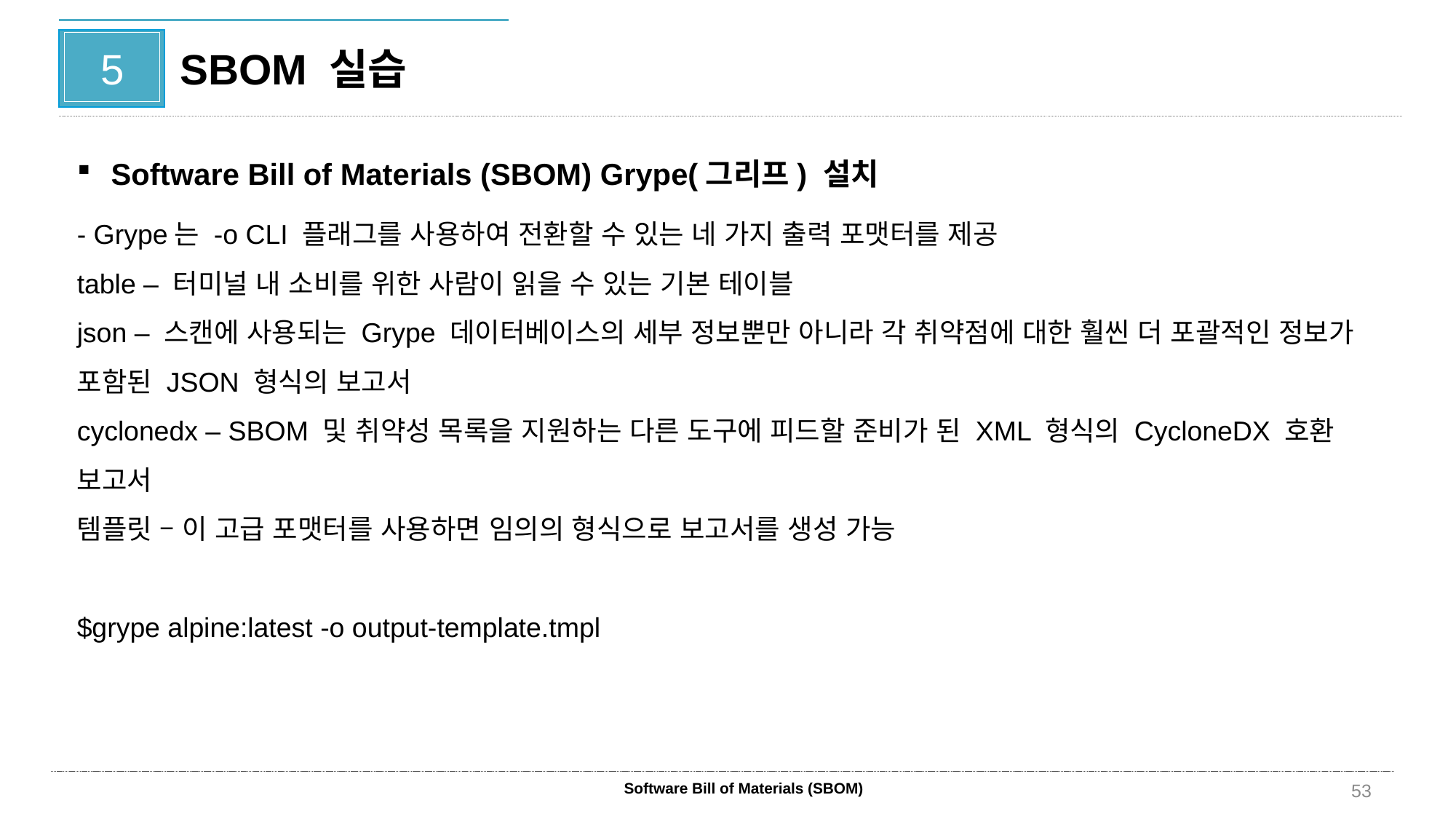

5
SBOM 실습
Software Bill of Materials (SBOM) Grype(그리프) 설치
- Grype는 -o CLI 플래그를 사용하여 전환할 수 있는 네 가지 출력 포맷터를 제공
table – 터미널 내 소비를 위한 사람이 읽을 수 있는 기본 테이블
json – 스캔에 사용되는 Grype 데이터베이스의 세부 정보뿐만 아니라 각 취약점에 대한 훨씬 더 포괄적인 정보가 포함된 JSON 형식의 보고서
cyclonedx – SBOM 및 취약성 목록을 지원하는 다른 도구에 피드할 준비가 된 XML 형식의 CycloneDX 호환 보고서
템플릿 – 이 고급 포맷터를 사용하면 임의의 형식으로 보고서를 생성 가능

$grype alpine:latest -o output-template.tmpl